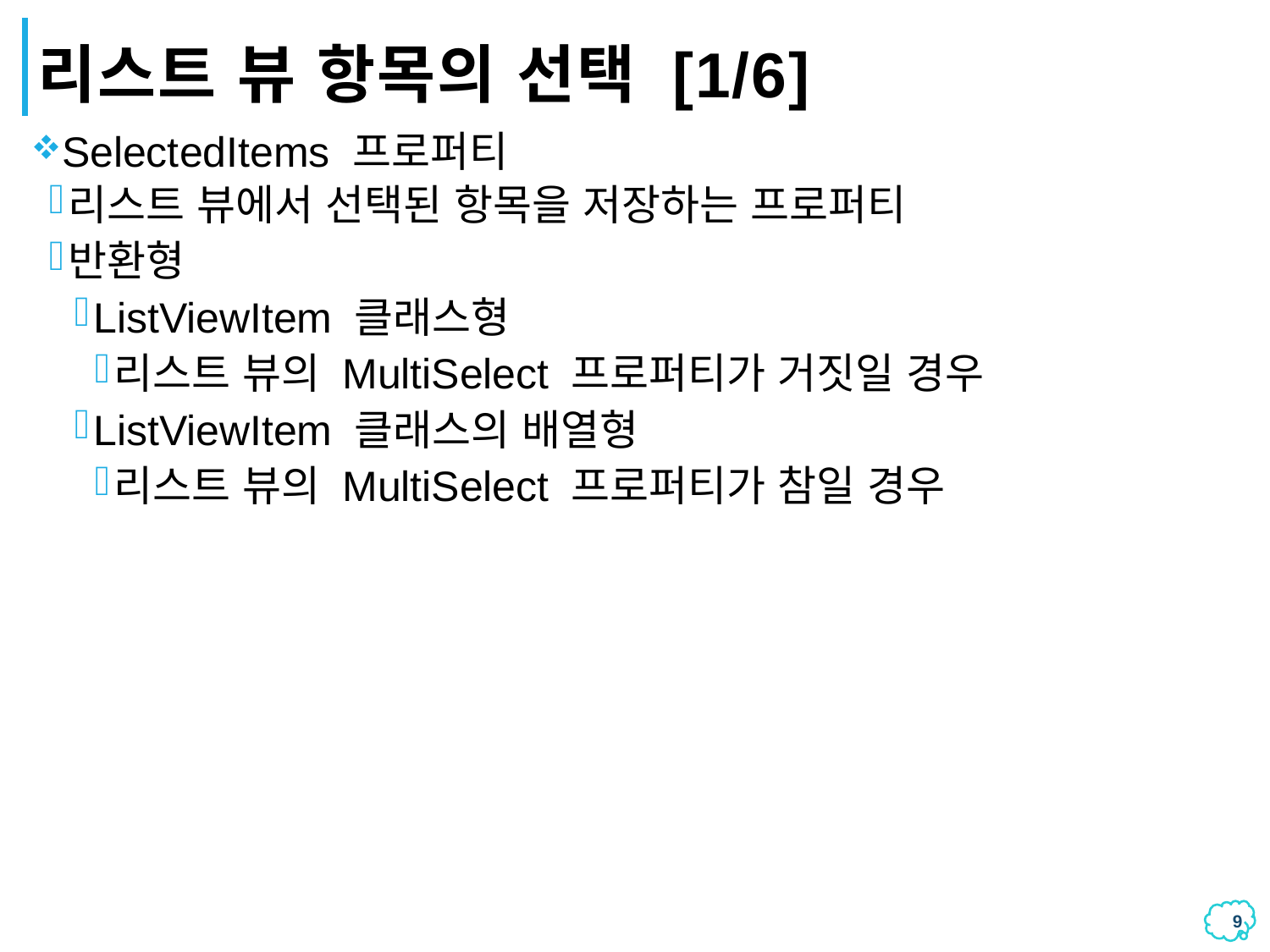

# 리스트 뷰 항목의 선택 [1/6]
SelectedItems 프로퍼티
리스트 뷰에서 선택된 항목을 저장하는 프로퍼티
반환형
ListViewItem 클래스형
리스트 뷰의 MultiSelect 프로퍼티가 거짓일 경우
ListViewItem 클래스의 배열형
리스트 뷰의 MultiSelect 프로퍼티가 참일 경우

9